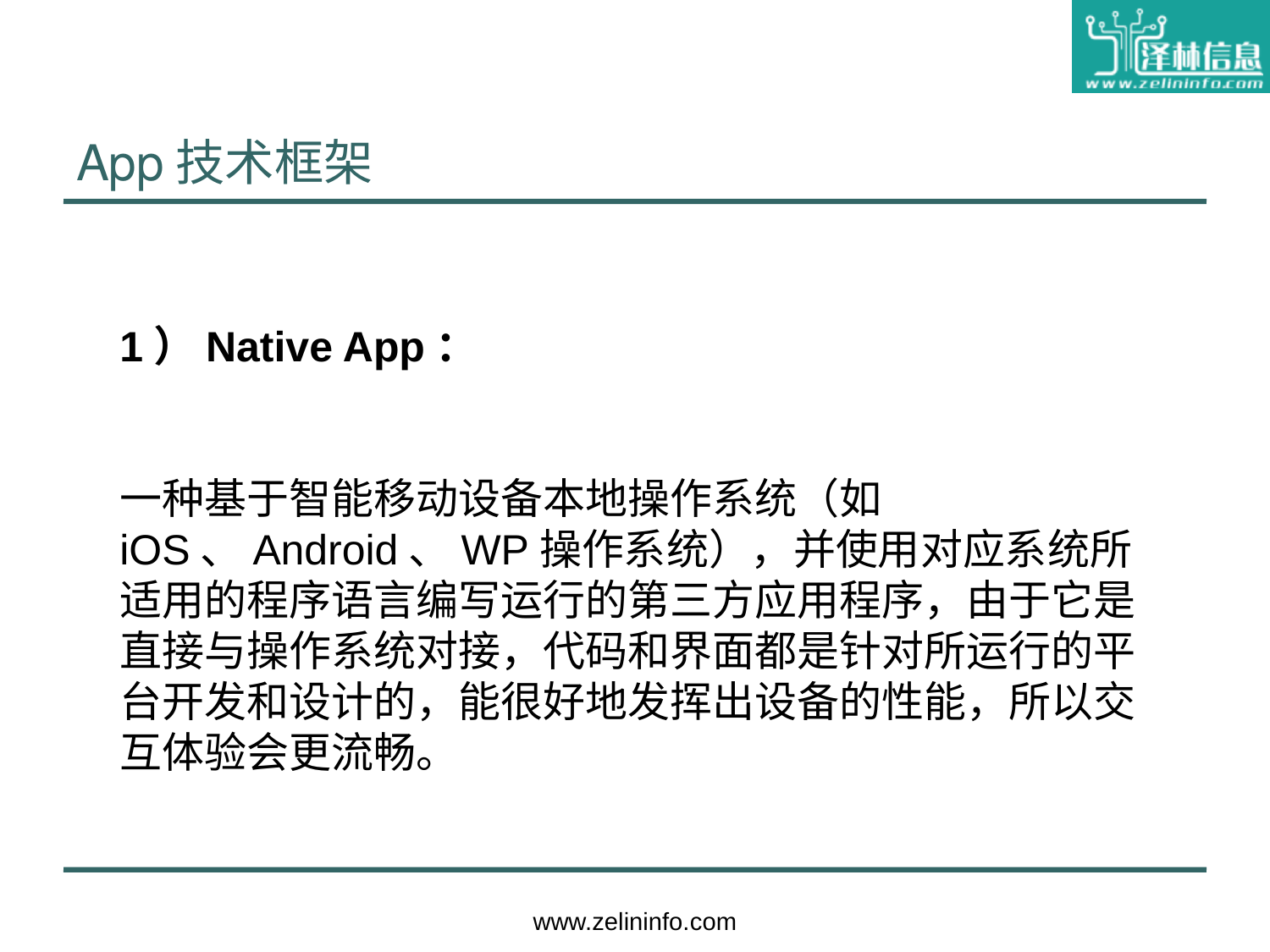

# App技术框架
1）Native App：

一种基于智能移动设备本地操作系统（如iOS、Android、WP操作系统），并使用对应系统所适用的程序语言编写运行的第三方应用程序，由于它是直接与操作系统对接，代码和界面都是针对所运行的平台开发和设计的，能很好地发挥出设备的性能，所以交互体验会更流畅。